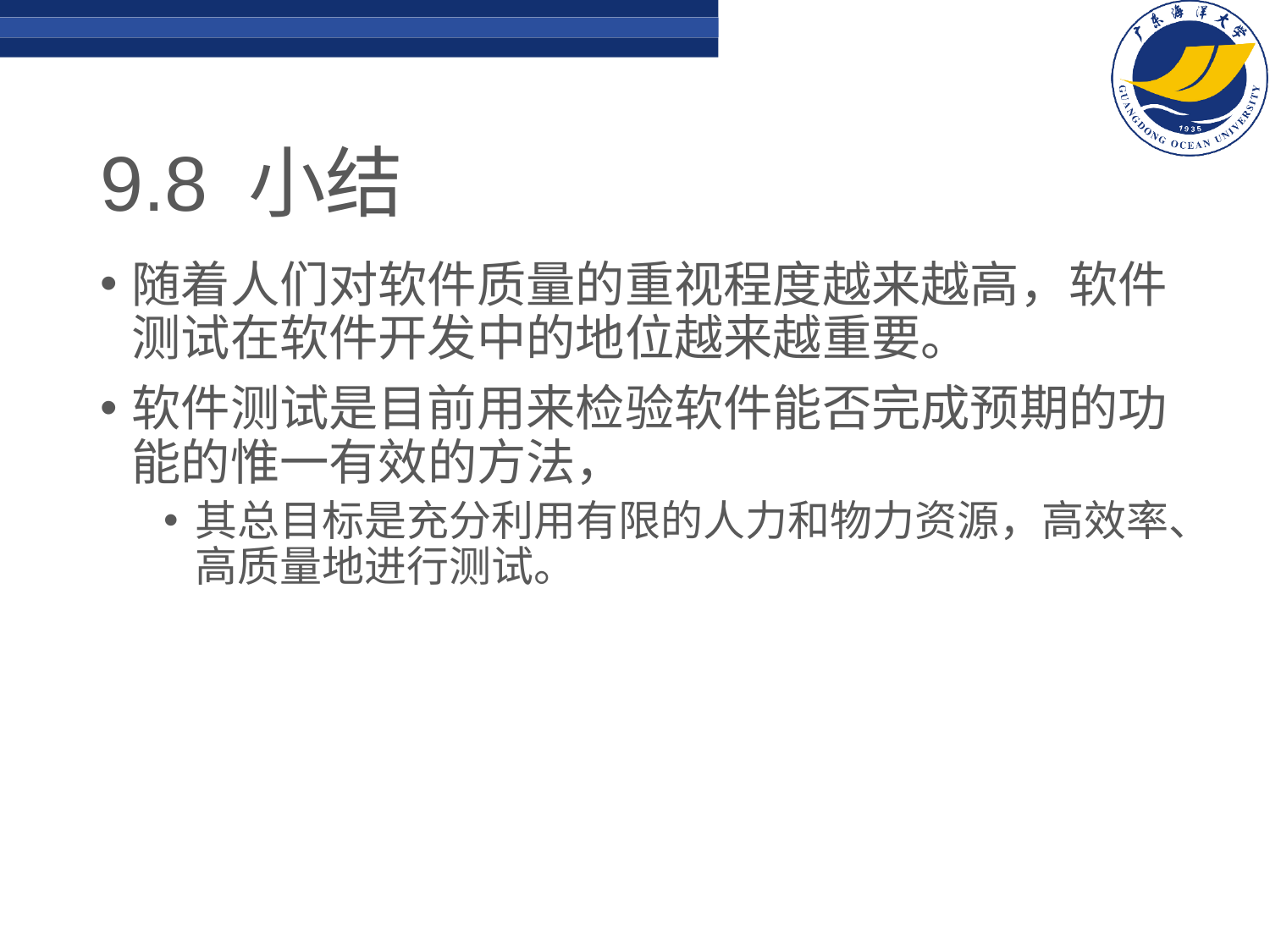

# 9.8 小结
随着人们对软件质量的重视程度越来越高，软件测试在软件开发中的地位越来越重要。
软件测试是目前用来检验软件能否完成预期的功能的惟一有效的方法，
其总目标是充分利用有限的人力和物力资源，高效率、高质量地进行测试。
40